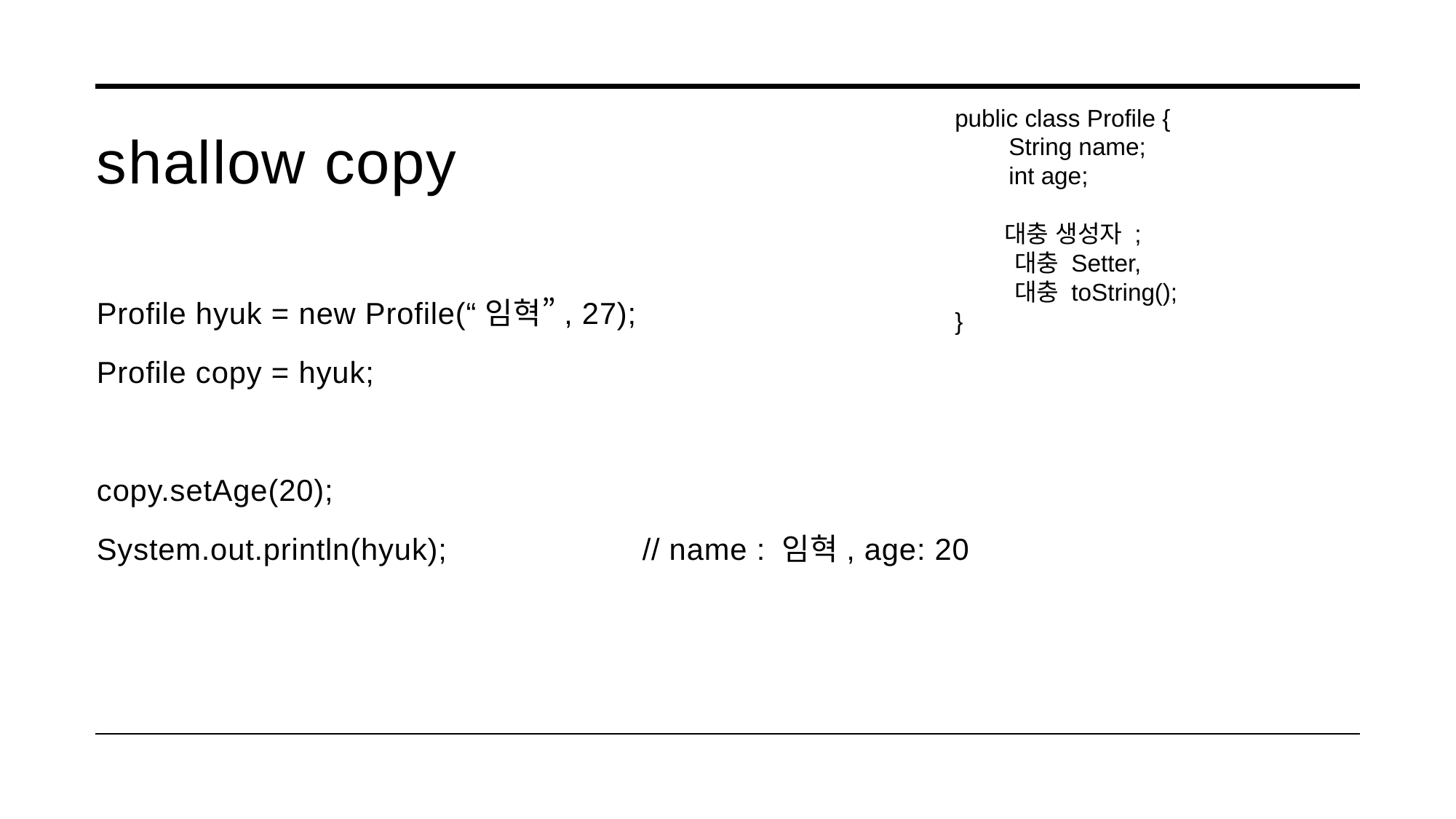

public class Profile {
        String name;
        int age;

        대충 생성자 ;
        대충 Setter,
        대충 toString();
}

# shallow copy
Profile hyuk = new Profile(“임혁”, 27);
Profile copy = hyuk;

copy.setAge(20);
System.out.println(hyuk);		// name : 임혁, age: 20